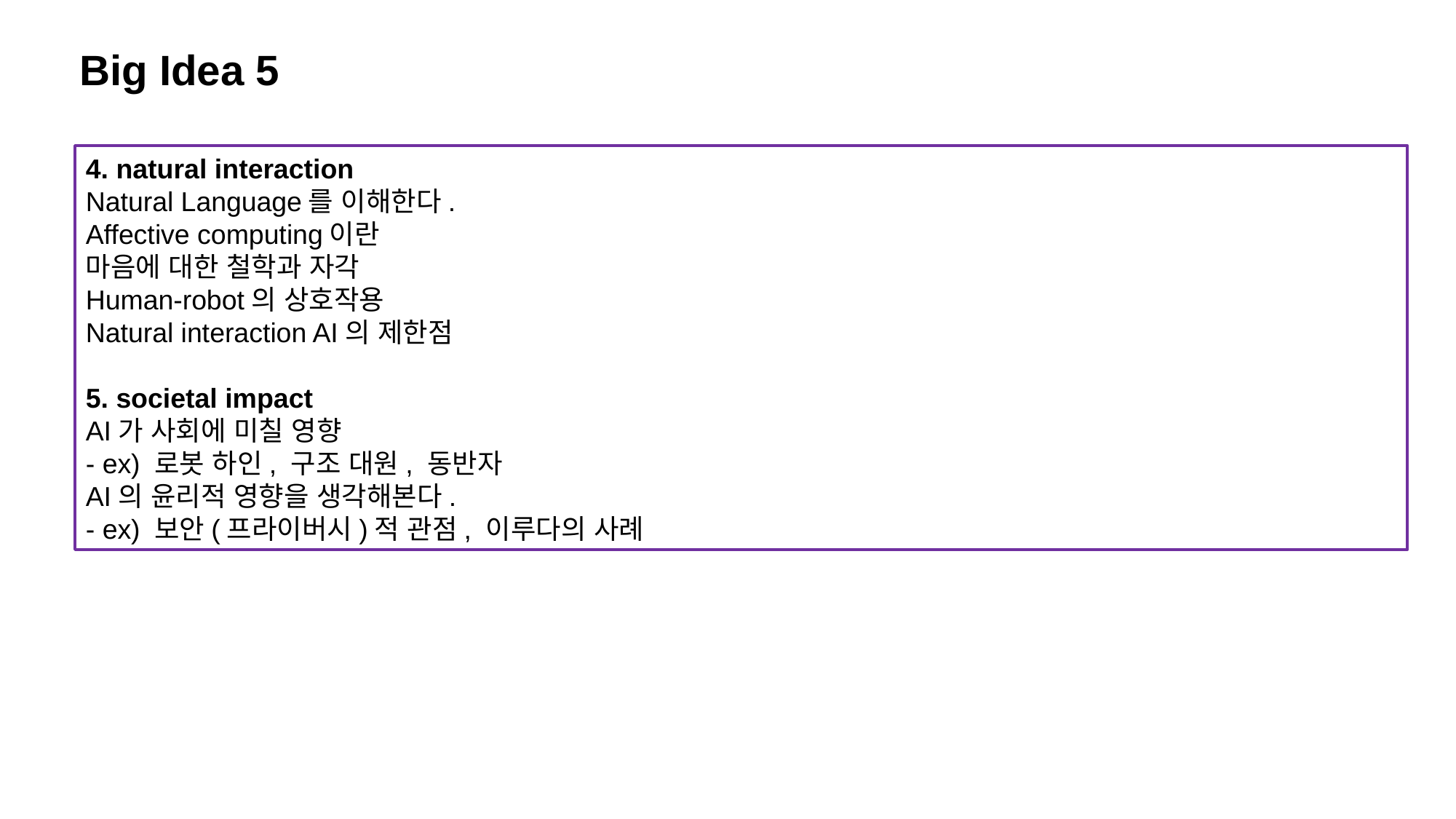

Big Idea 5
4. natural interaction
Natural Language를 이해한다.
Affective computing이란
마음에 대한 철학과 자각
Human-robot의 상호작용
Natural interaction AI의 제한점

5. societal impact
AI가 사회에 미칠 영향
- ex) 로봇 하인, 구조 대원, 동반자
AI의 윤리적 영향을 생각해본다.
- ex) 보안(프라이버시)적 관점, 이루다의 사례